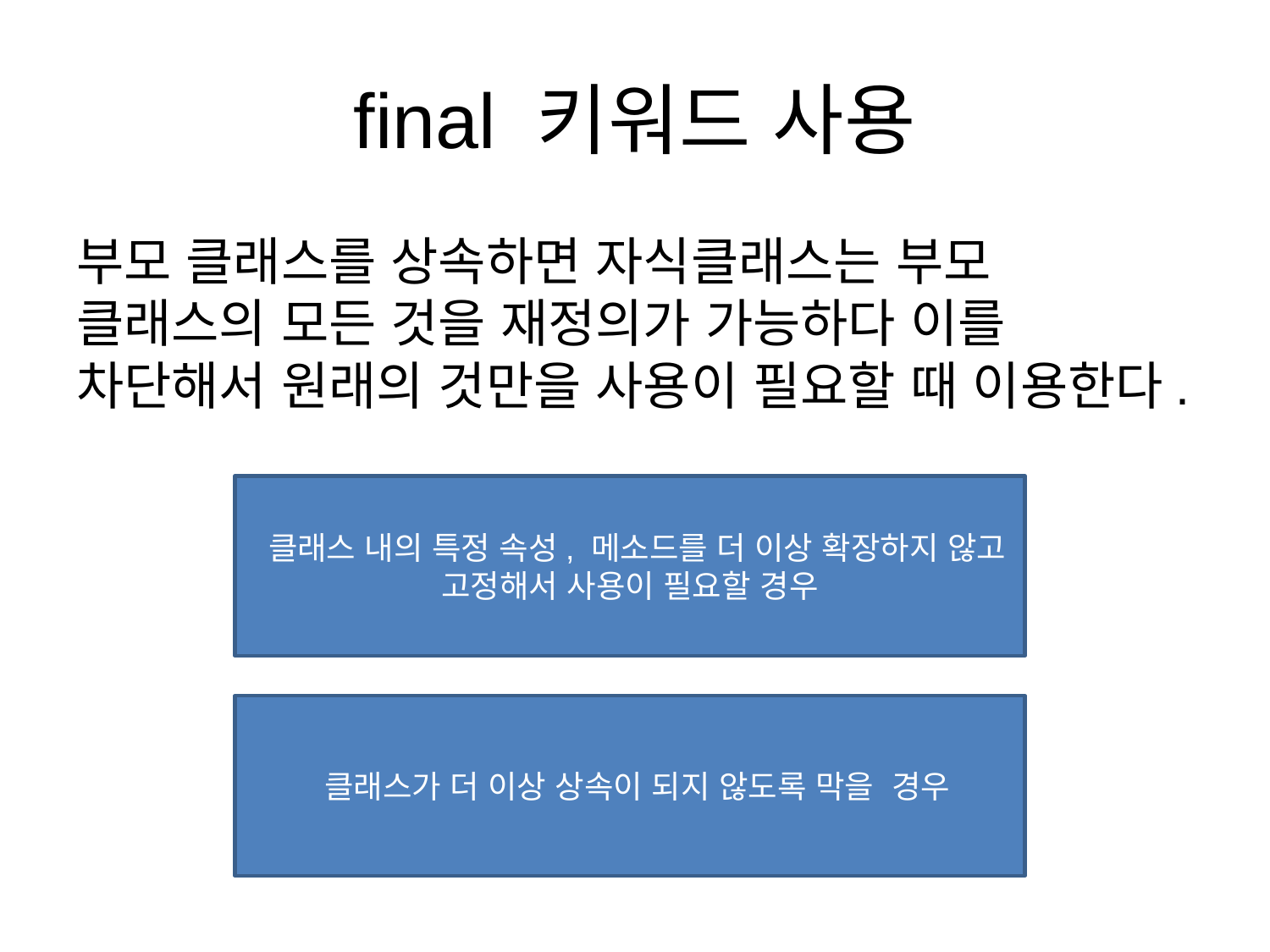

# final 키워드 사용
부모 클래스를 상속하면 자식클래스는 부모 클래스의 모든 것을 재정의가 가능하다 이를 차단해서 원래의 것만을 사용이 필요할 때 이용한다.
 클래스 내의 특정 속성, 메소드를 더 이상 확장하지 않고 고정해서 사용이 필요할 경우
 클래스가 더 이상 상속이 되지 않도록 막을  경우